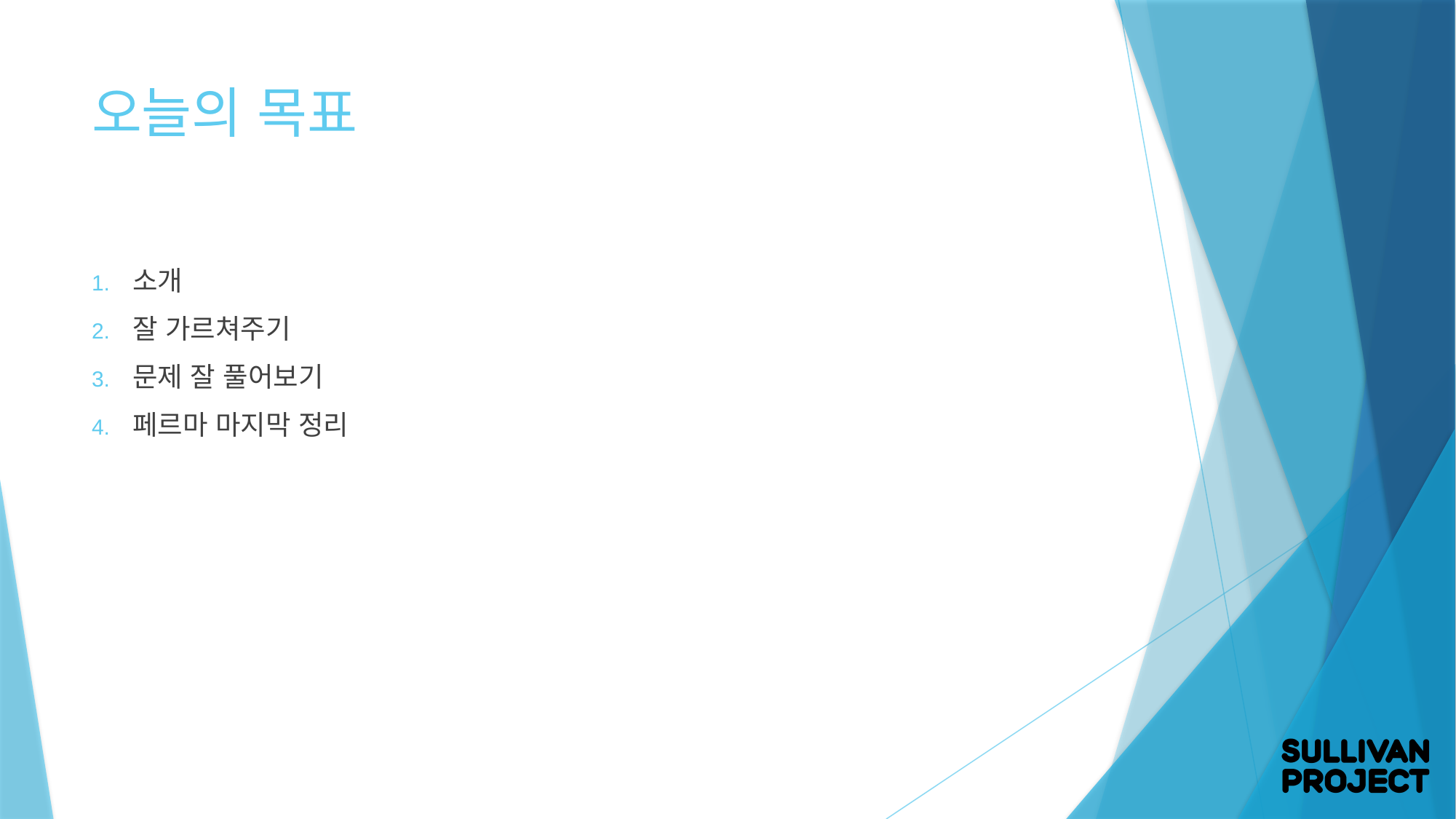

# 오늘의 목표
소개
잘 가르쳐주기
문제 잘 풀어보기
페르마 마지막 정리